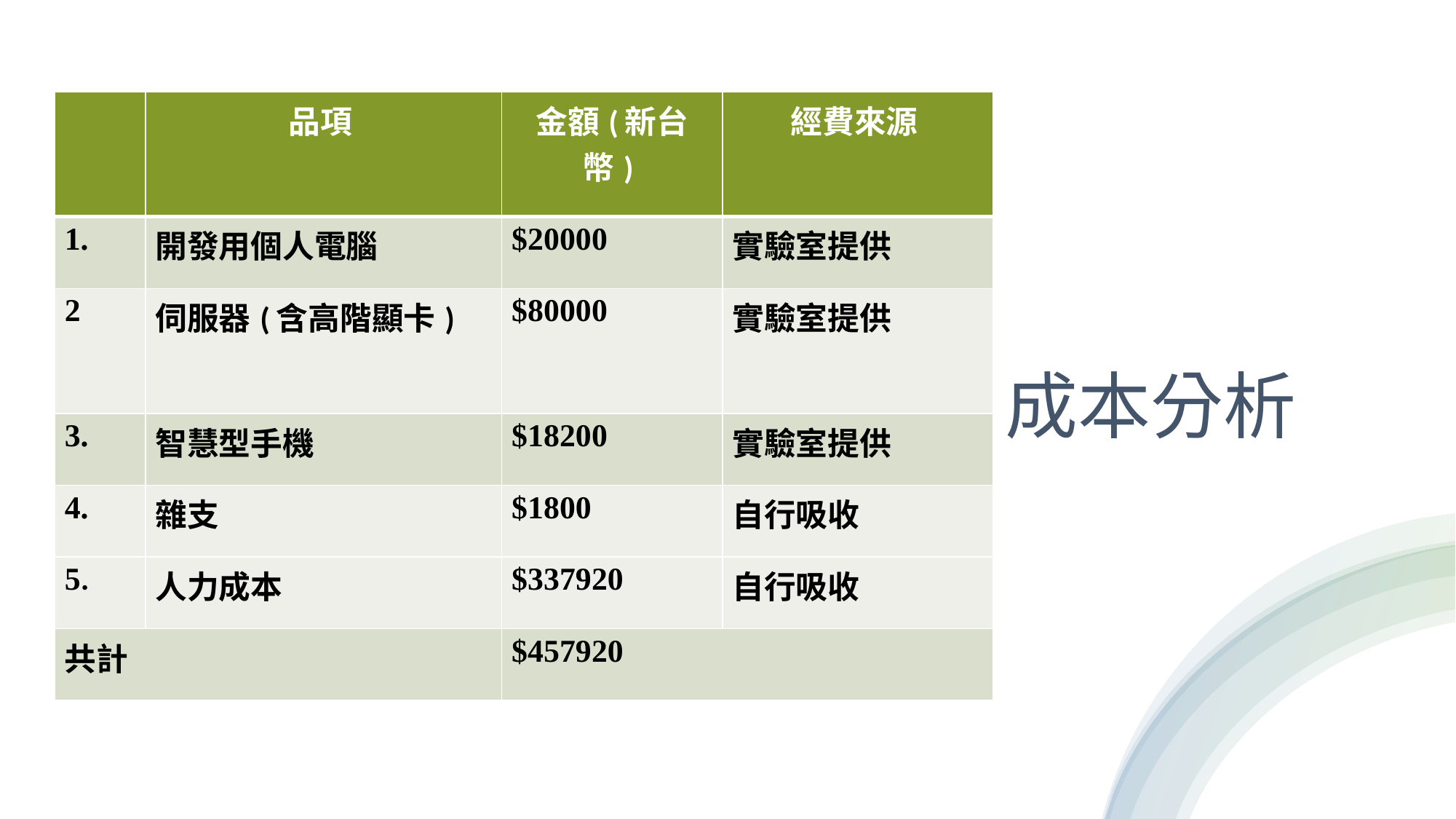

|  | 品項 | 金額(新台幣) | 經費來源 |
| --- | --- | --- | --- |
| 1. | 開發用個人電腦 | $20000 | 實驗室提供 |
| 2 | 伺服器(含高階顯卡) | $80000 | 實驗室提供 |
| 3. | 智慧型手機 | $18200 | 實驗室提供 |
| 4. | 雜支 | $1800 | 自行吸收 |
| 5. | 人力成本 | $337920 | 自行吸收 |
| 共計 |  | $457920 |  |
# 成本分析

17